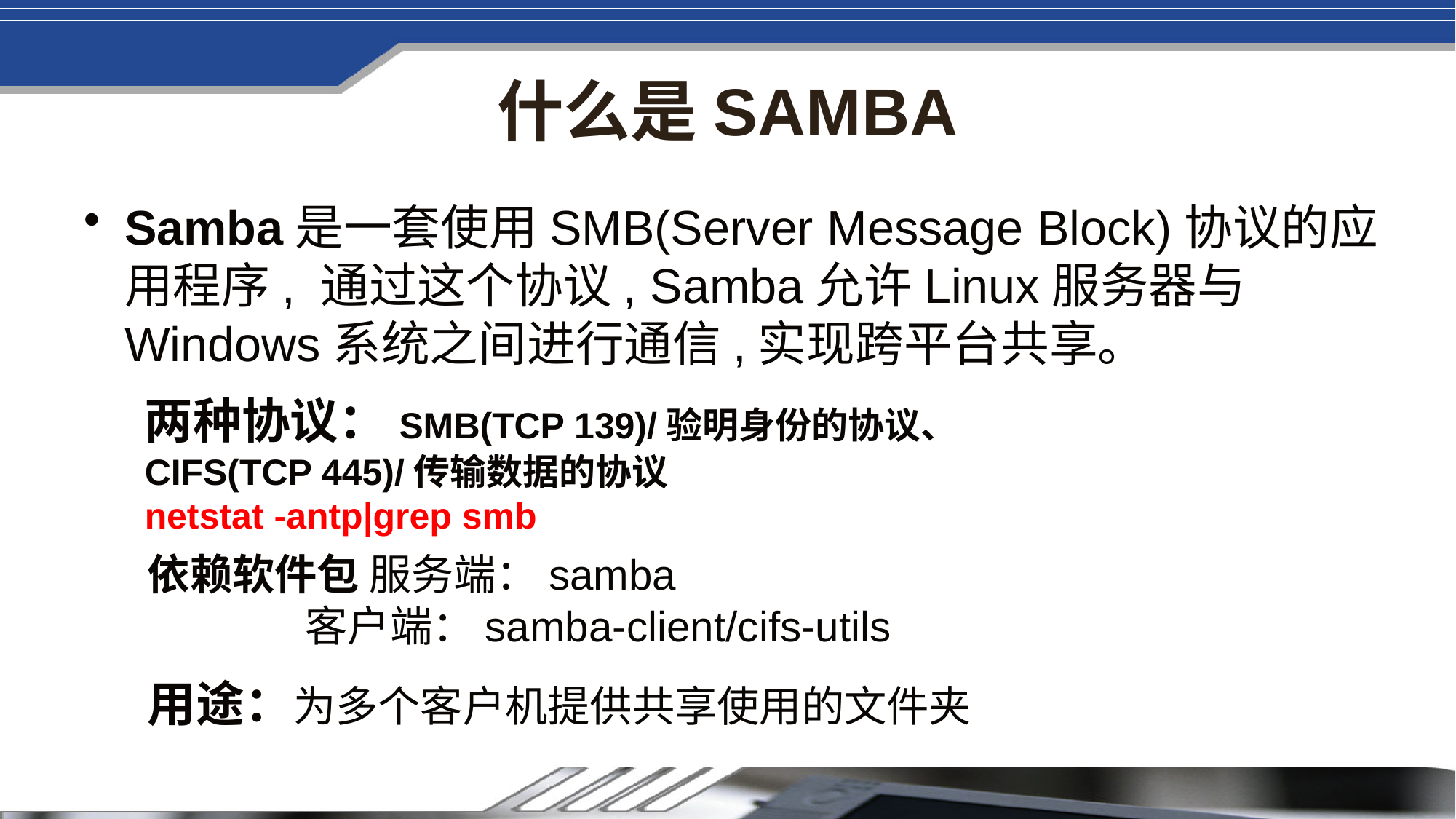

# 什么是SAMBA
Samba是一套使用SMB(Server Message Block)协议的应用程序, 通过这个协议, Samba允许Linux服务器与Windows系统之间进行通信,实现跨平台共享。

两种协议：SMB(TCP 139)/验明身份的协议、         CIFS(TCP 445)/传输数据的协议
netstat -antp|grep smb

 依赖软件包 服务端：samba
                  客户端：samba-client/cifs-utils
用途：为多个客户机提供共享使用的文件夹